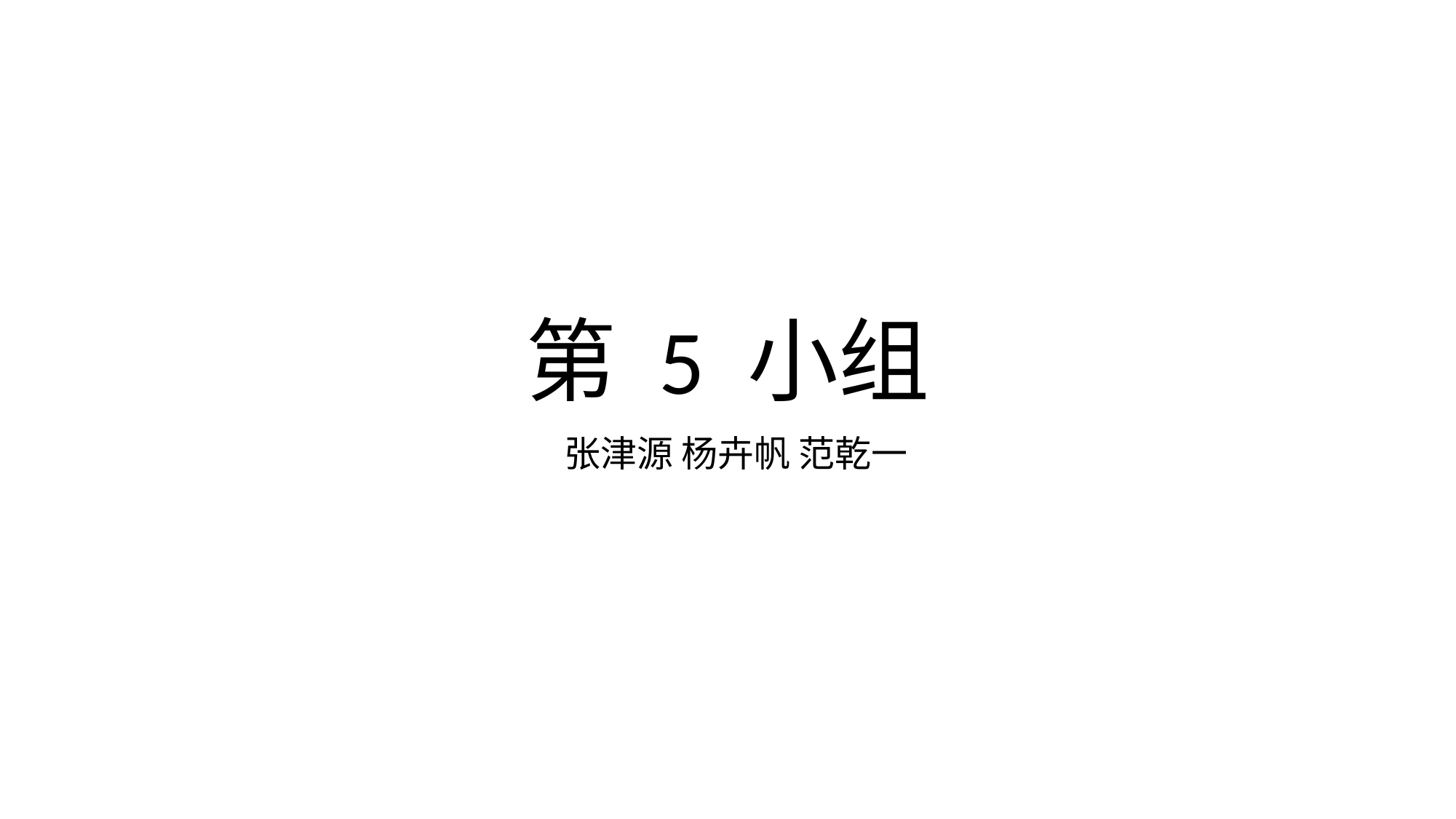

# 第 5 小组
 张津源 杨卉帆 范乾一